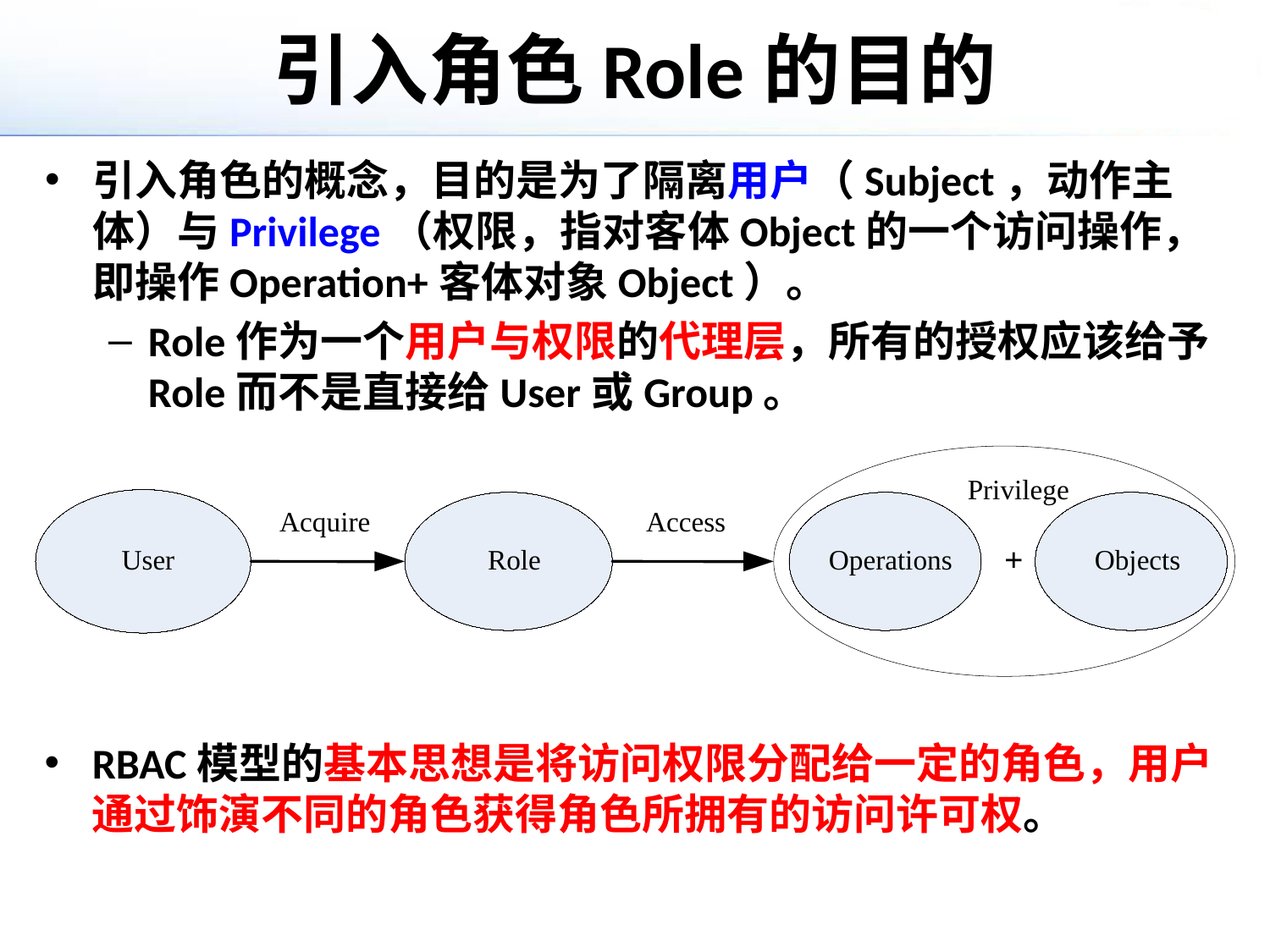

# 引入角色Role的目的
引入角色的概念，目的是为了隔离用户（Subject，动作主体）与Privilege（权限，指对客体Object的一个访问操作，即操作Operation+客体对象Object）。
Role作为一个用户与权限的代理层，所有的授权应该给予Role而不是直接给User或Group。

Privilege

Acquire
Access
+
User
Role
Operations
Objects

RBAC模型的基本思想是将访问权限分配给一定的角色，用户通过饰演不同的角色获得角色所拥有的访问许可权。